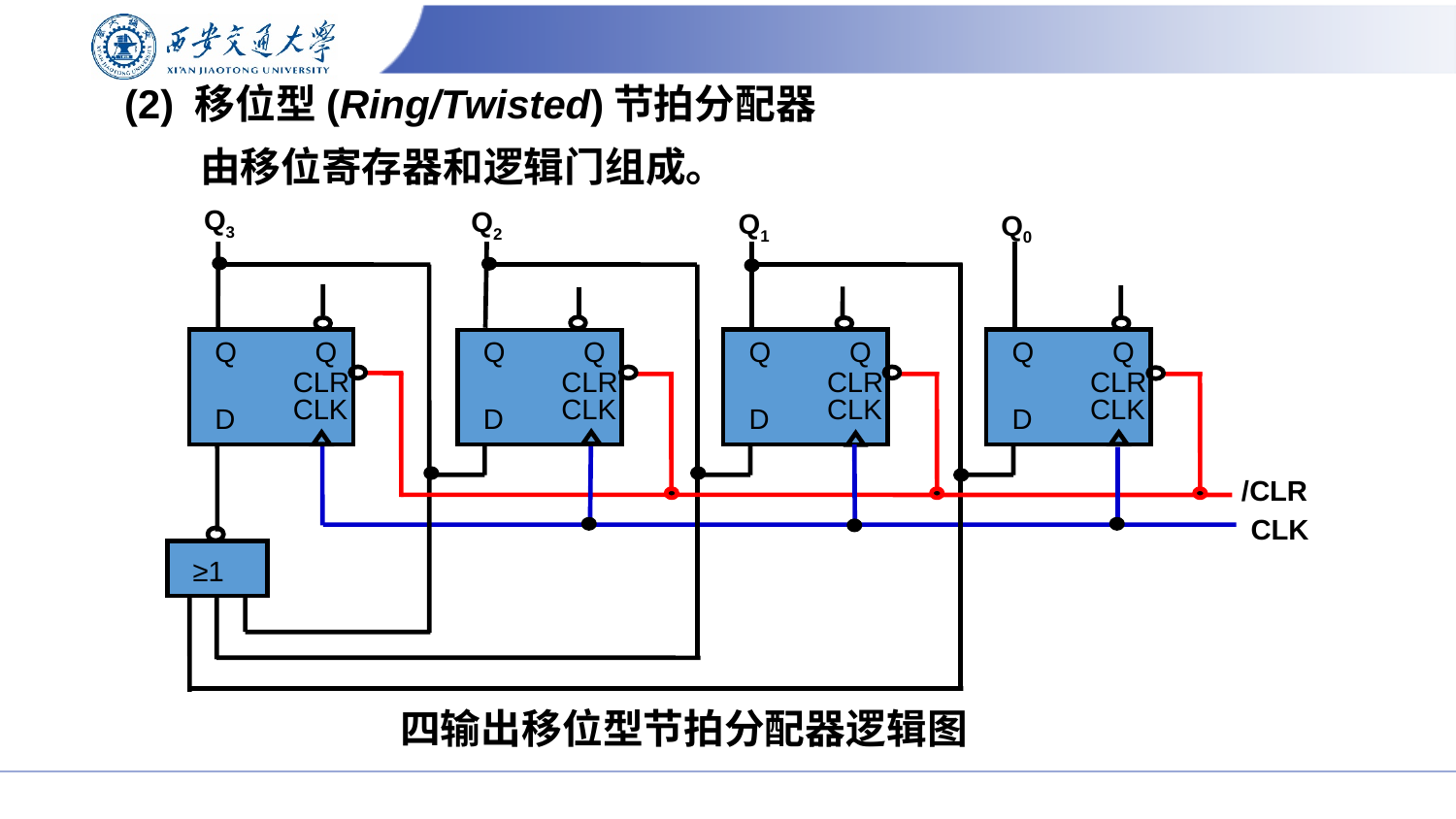

# (2) 移位型(Ring/Twisted)节拍分配器
 由移位寄存器和逻辑门组成。
Q3
Q2
Q1
Q0

Q
Q
Q
Q
Q
Q
Q
Q
CLR
CLR
CLR
CLR

CLK
CLK
CLK
CLK
D
D
D
D

/CLR

CLK

≥1

四输出移位型节拍分配器逻辑图